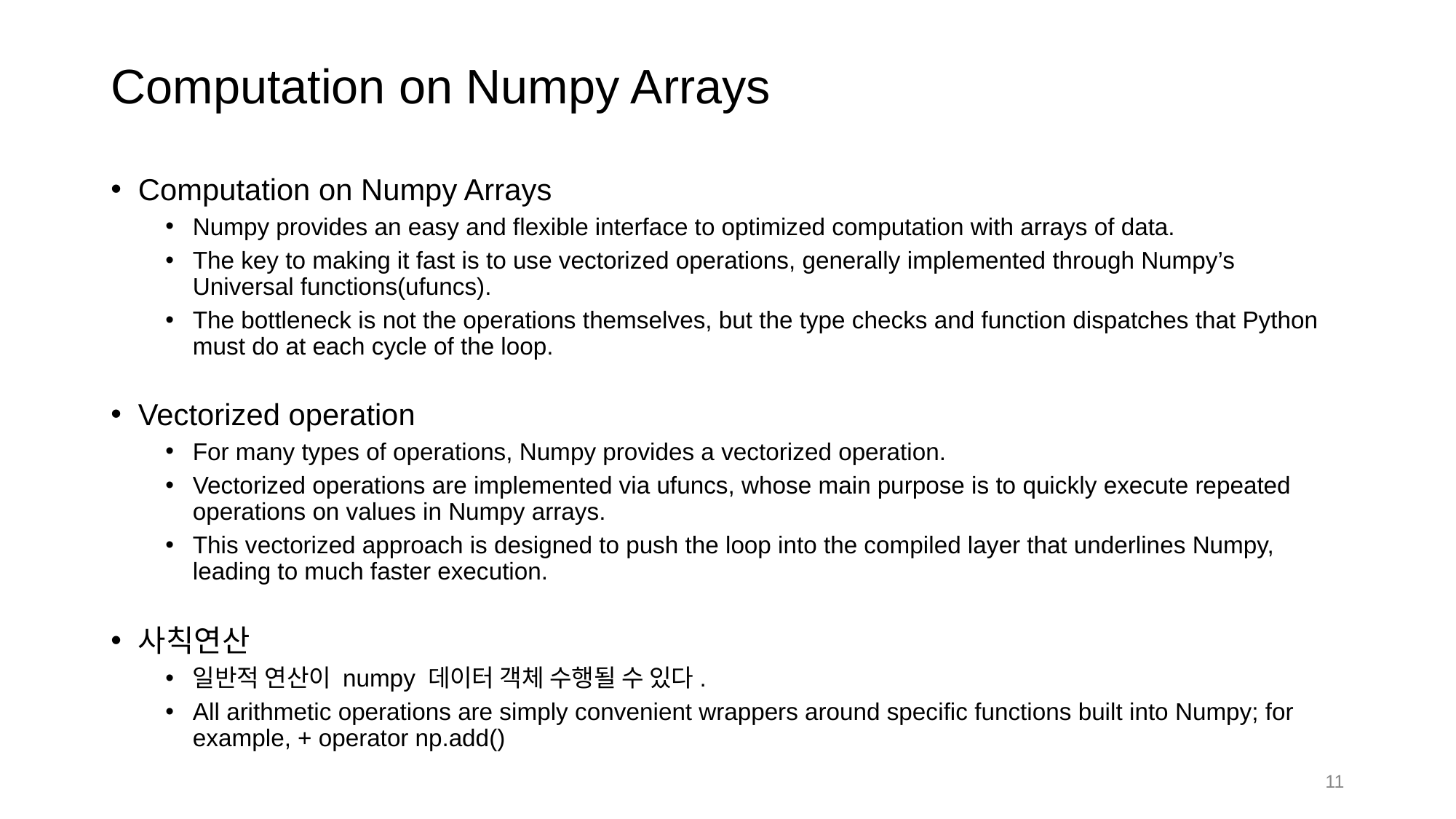

# Computation on Numpy Arrays
Computation on Numpy Arrays
Numpy provides an easy and flexible interface to optimized computation with arrays of data.
The key to making it fast is to use vectorized operations, generally implemented through Numpy’s Universal functions(ufuncs).
The bottleneck is not the operations themselves, but the type checks and function dispatches that Python must do at each cycle of the loop.

Vectorized operation
For many types of operations, Numpy provides a vectorized operation.
Vectorized operations are implemented via ufuncs, whose main purpose is to quickly execute repeated operations on values in Numpy arrays.
This vectorized approach is designed to push the loop into the compiled layer that underlines Numpy, leading to much faster execution.

사칙연산
일반적 연산이 numpy 데이터 객체 수행될 수 있다.
All arithmetic operations are simply convenient wrappers around specific functions built into Numpy; for example, + operator np.add()

11